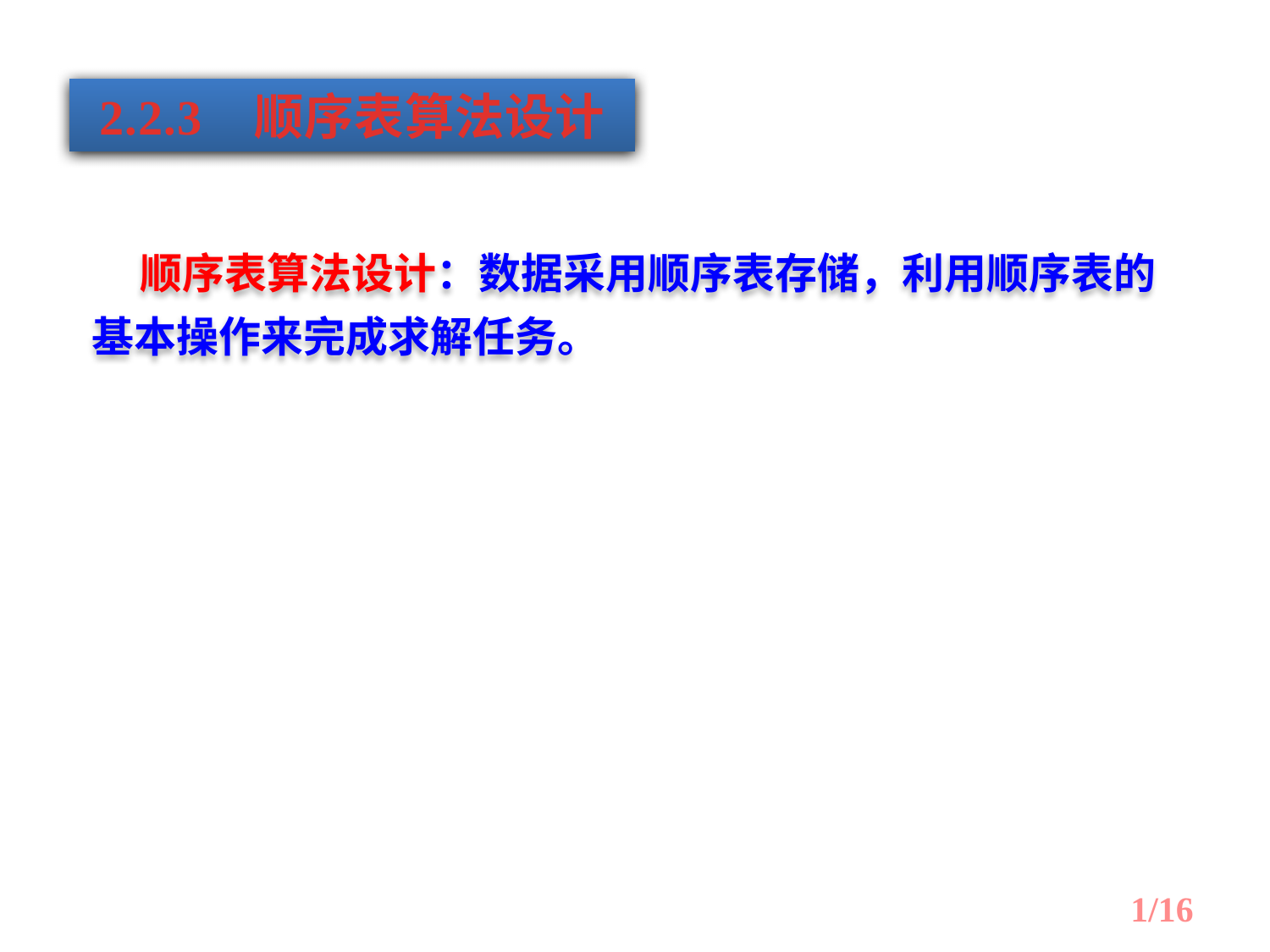

2.2.3   顺序表算法设计
    顺序表算法设计：数据采用顺序表存储，利用顺序表的基本操作来完成求解任务。
1/16